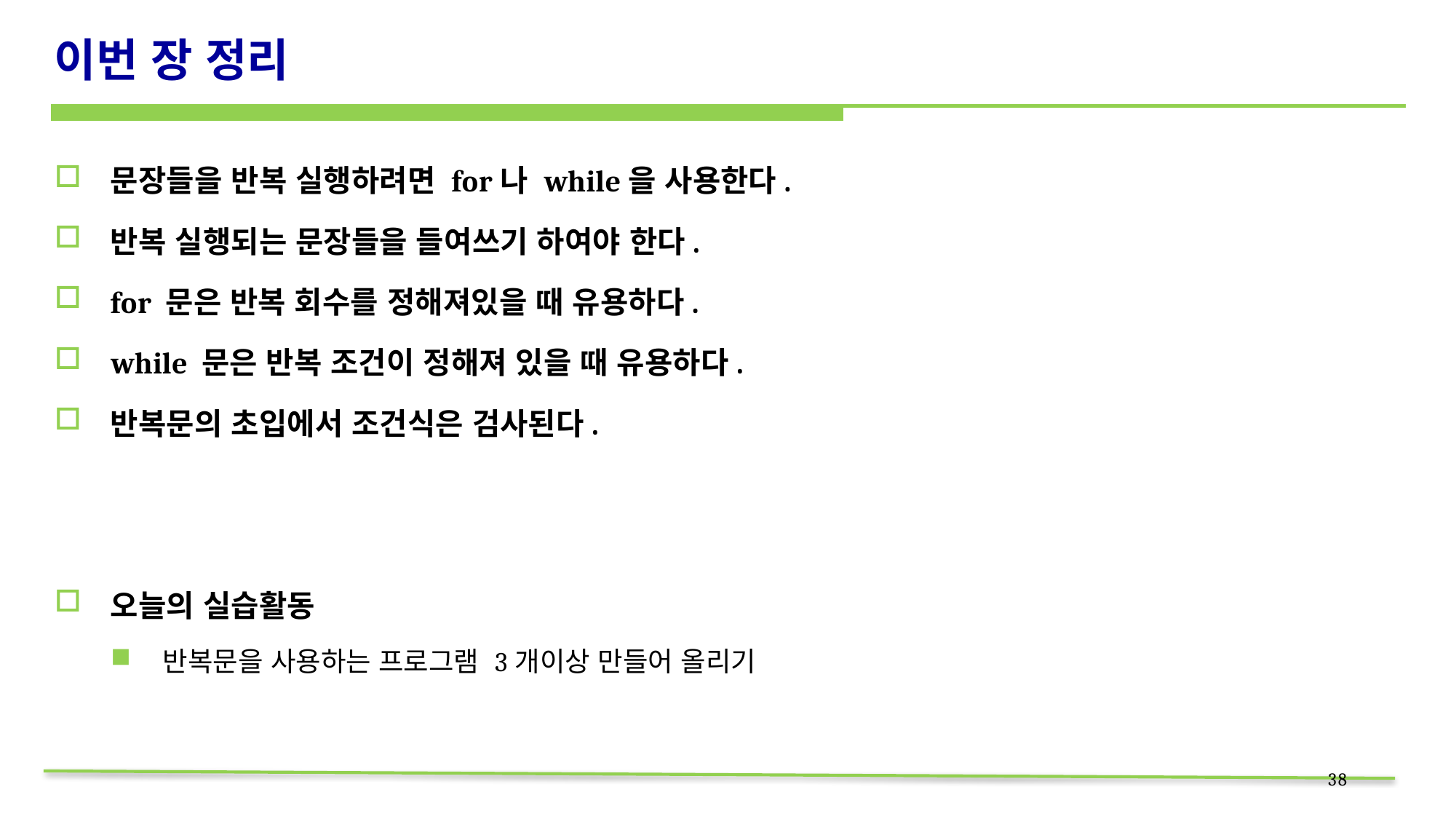

# 이번 장 정리
문장들을 반복 실행하려면 for나 while을 사용한다.
반복 실행되는 문장들을 들여쓰기 하여야 한다.
for 문은 반복 회수를 정해져있을 때 유용하다.
while 문은 반복 조건이 정해져 있을 때 유용하다.
반복문의 초입에서 조건식은 검사된다.

오늘의 실습활동
반복문을 사용하는 프로그램 3개이상 만들어 올리기
38